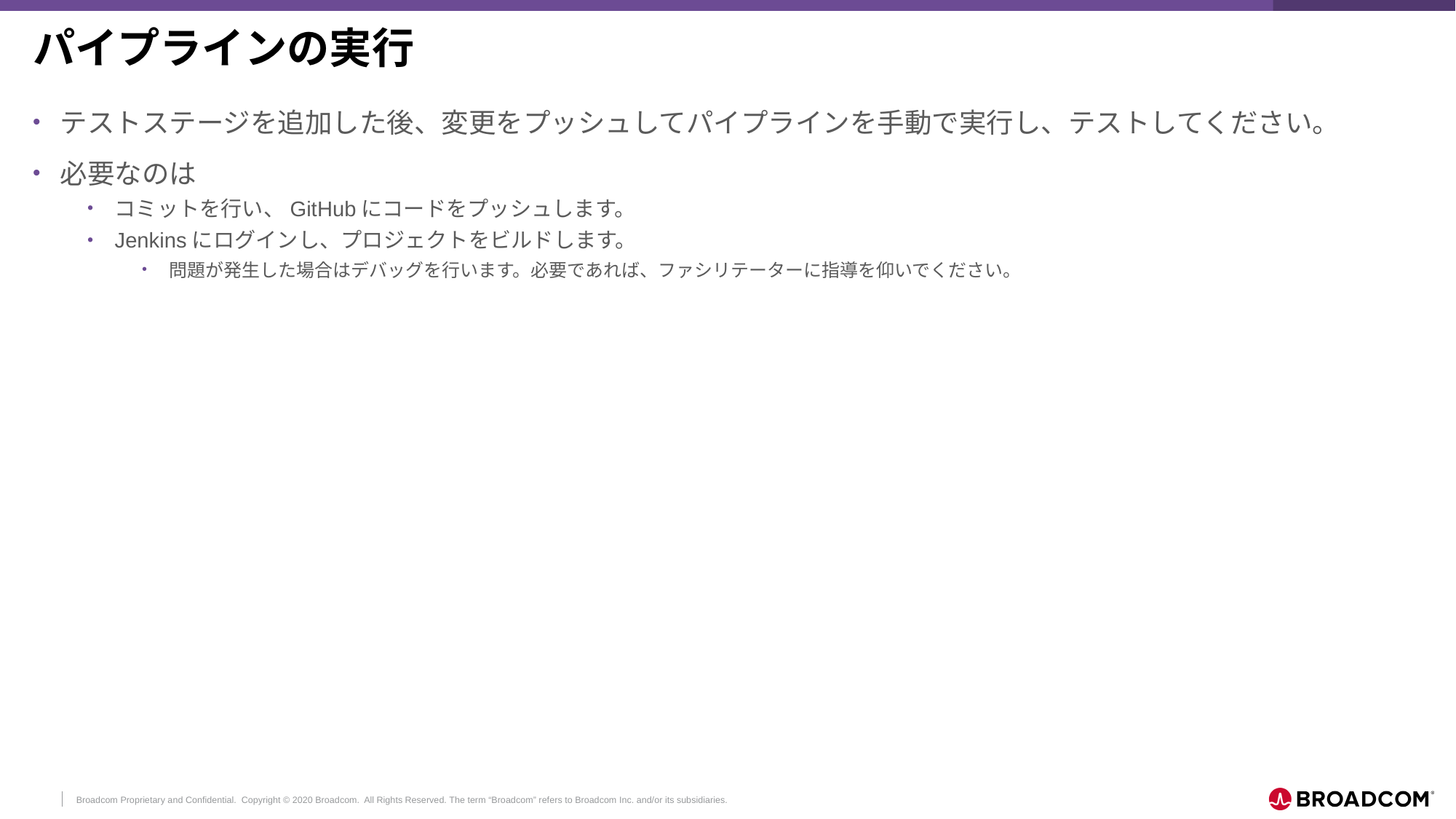

# パイプラインの実行
テストステージを追加した後、変更をプッシュしてパイプラインを手動で実行し、テストしてください。
必要なのは
コミットを行い、GitHubにコードをプッシュします。
Jenkinsにログインし、プロジェクトをビルドします。
問題が発生した場合はデバッグを行います。必要であれば、ファシリテーターに指導を仰いでください。